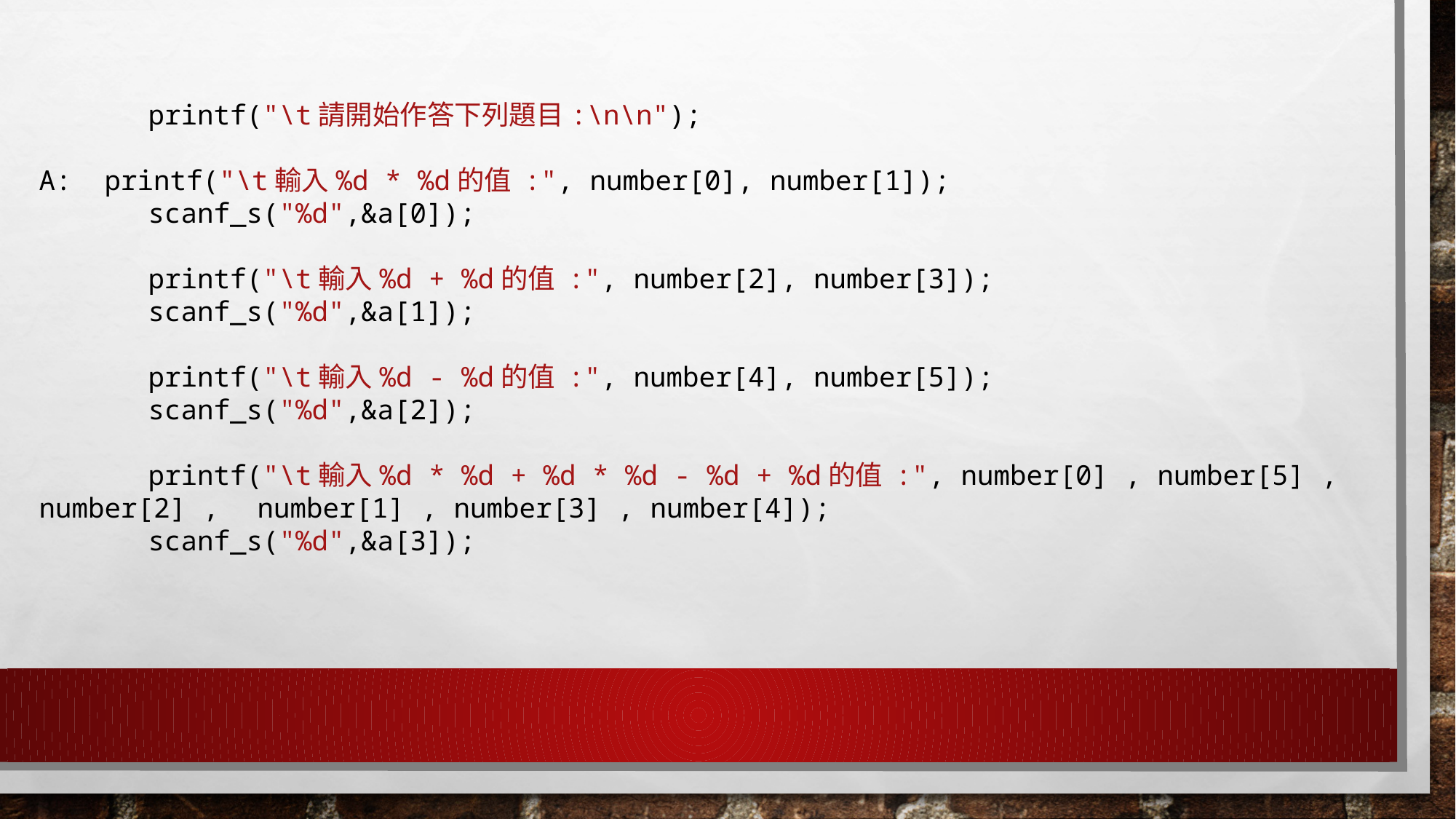

printf("\t請開始作答下列題目:\n\n");

A:  printf("\t輸入%d * %d的值 :", number[0], number[1]);
	scanf_s("%d",&a[0]);

	printf("\t輸入%d + %d的值 :", number[2], number[3]);
	scanf_s("%d",&a[1]);

	printf("\t輸入%d - %d的值 :", number[4], number[5]);
	scanf_s("%d",&a[2]);

	printf("\t輸入%d * %d + %d * %d - %d + %d的值 :", number[0] , number[5] , number[2] , 	number[1] , number[3] , number[4]);
	scanf_s("%d",&a[3]);